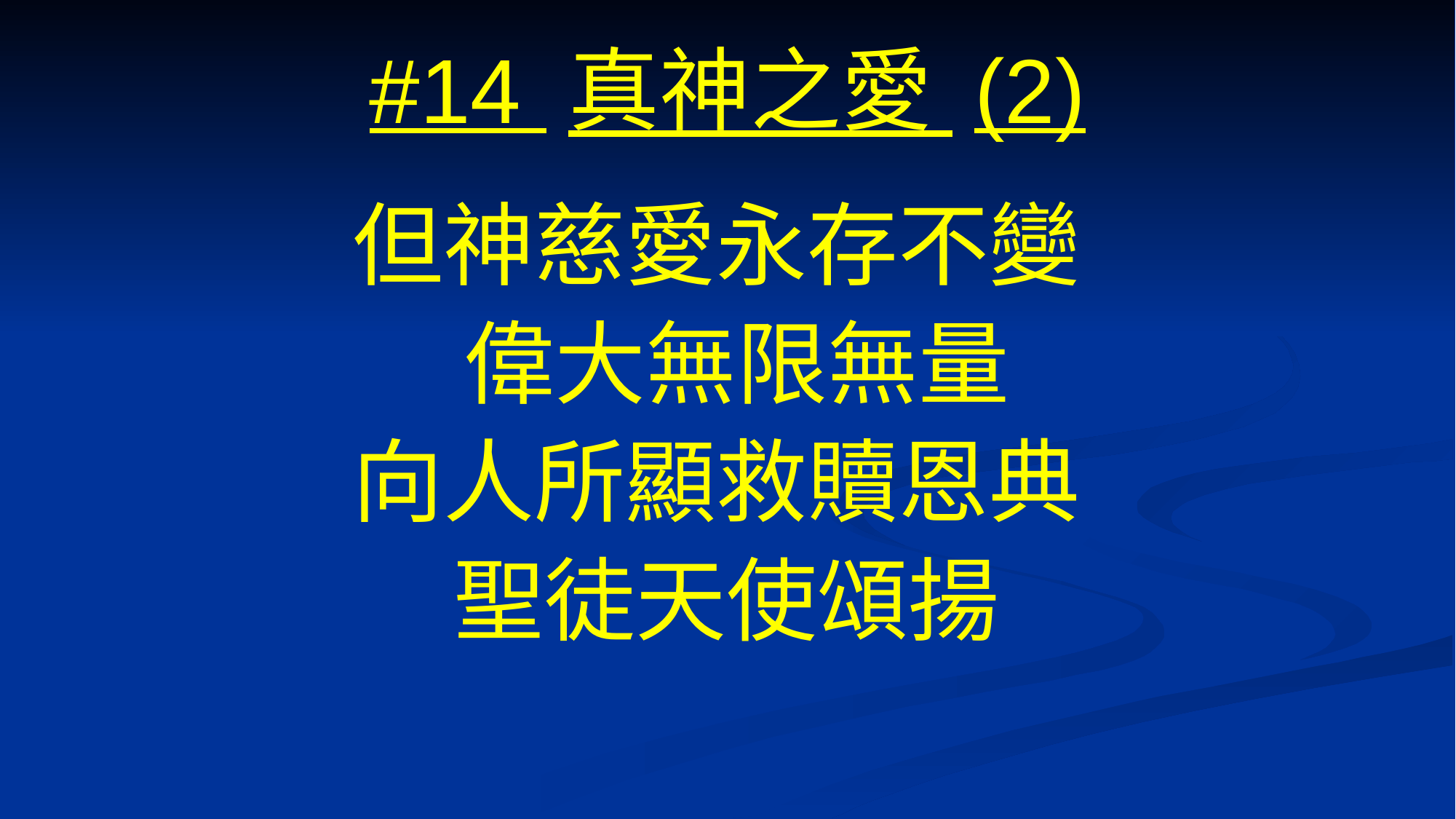

# #14 真神之愛 (2)
但神慈愛永存不變
偉大無限無量
向人所顯救贖恩典
聖徒天使頌揚